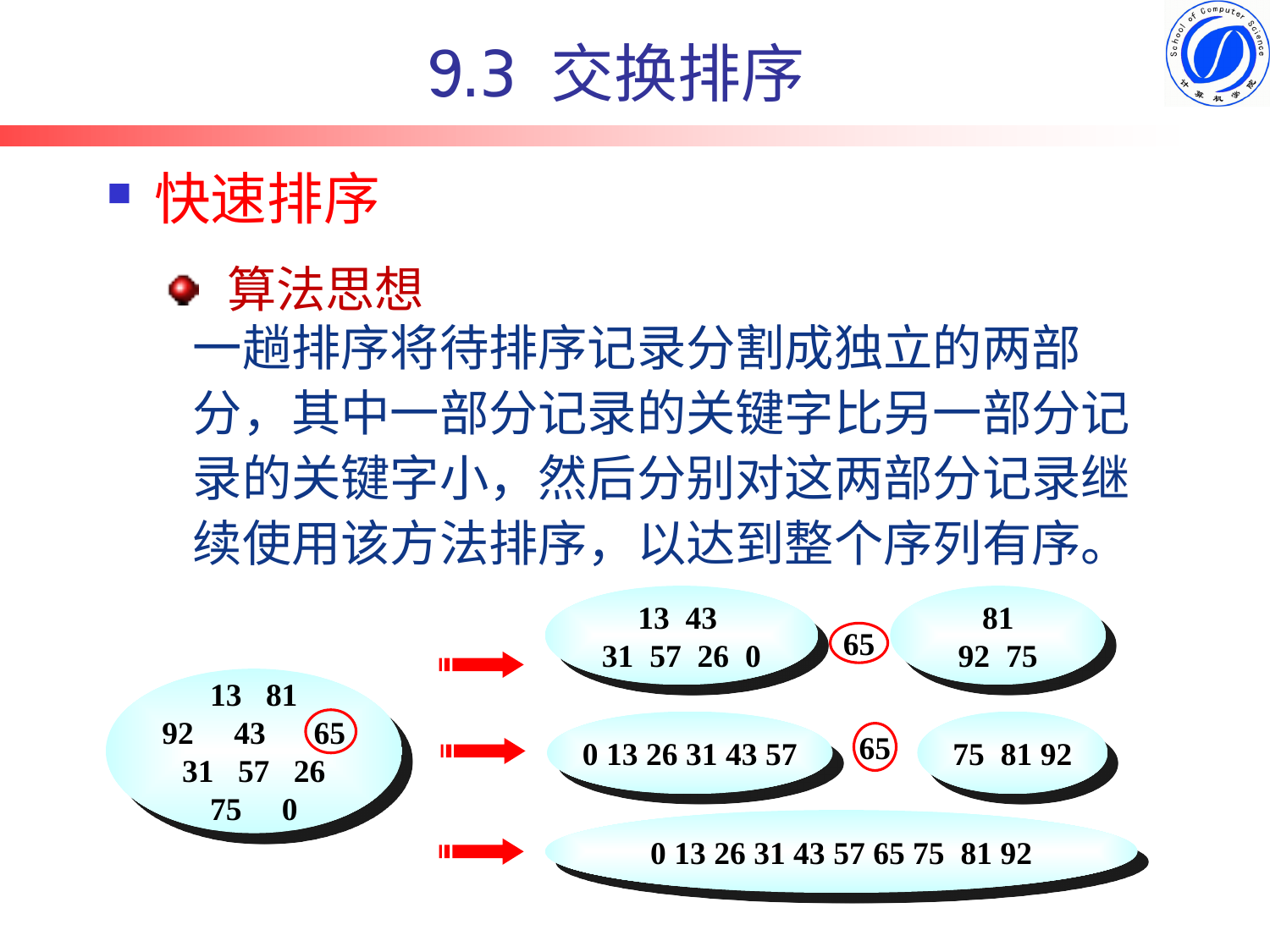

# 9.3 交换排序
快速排序
算法思想
一趟排序将待排序记录分割成独立的两部分，其中一部分记录的关键字比另一部分记录的关键字小，然后分别对这两部分记录继续使用该方法排序，以达到整个序列有序。
13  43
31  57  26  0
81
92  75
65

13   81
92     43      65
31   57   26
75     0

0 13 26 31 43 57
75  81 92
65

0 13 26 31 43 57 65 75  81 92